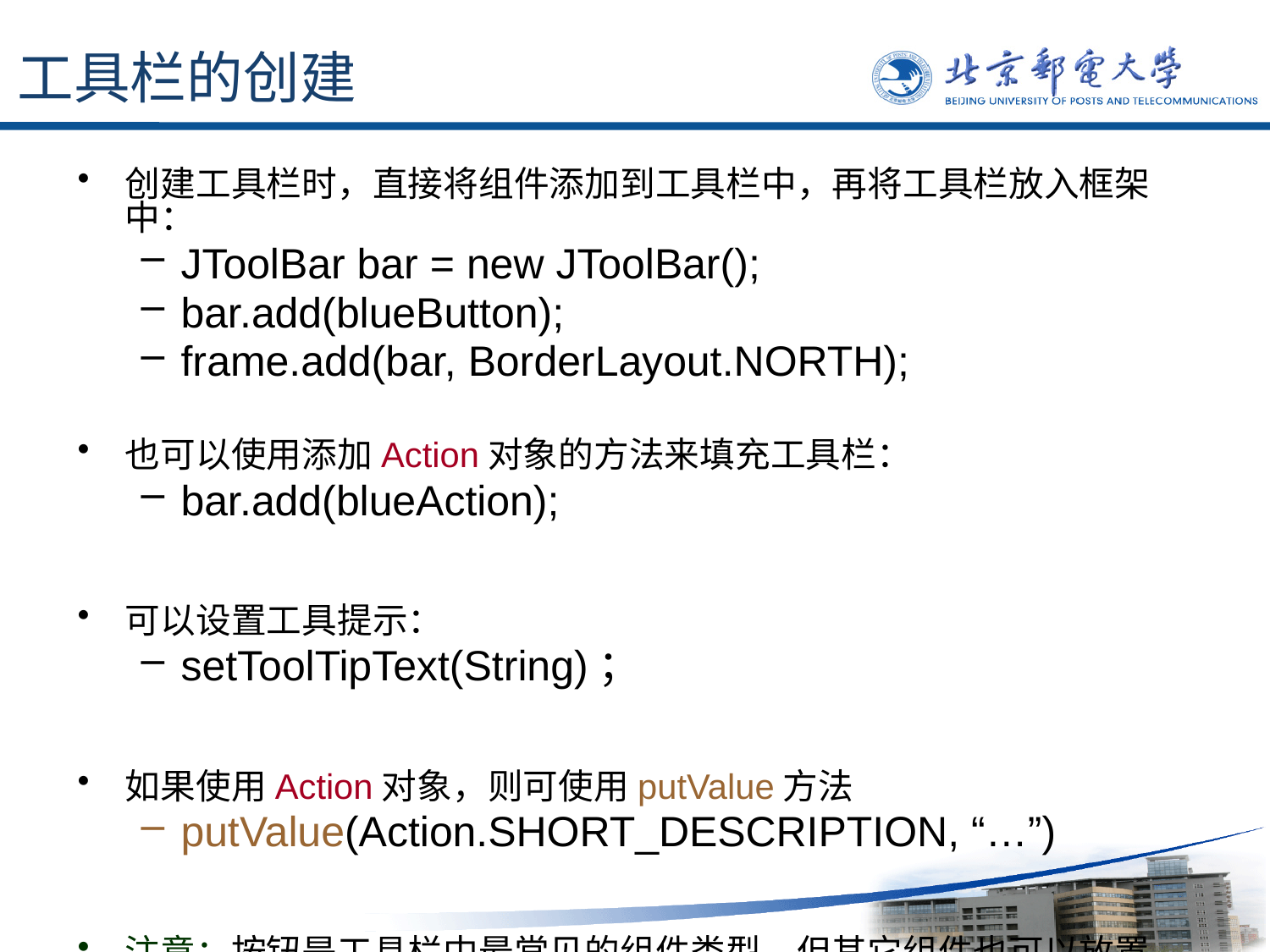

# 工具栏的创建
创建工具栏时，直接将组件添加到工具栏中，再将工具栏放入框架中：
JToolBar bar = new JToolBar();
bar.add(blueButton);
frame.add(bar, BorderLayout.NORTH);

也可以使用添加Action对象的方法来填充工具栏：
bar.add(blueAction);

可以设置工具提示：
setToolTipText(String)；

如果使用Action对象，则可使用putValue方法
putValue(Action.SHORT_DESCRIPTION, “…”)

注意：按钮是工具栏中最常见的组件类型。但其它组件也可以放置在工具栏中，例如复选框等。